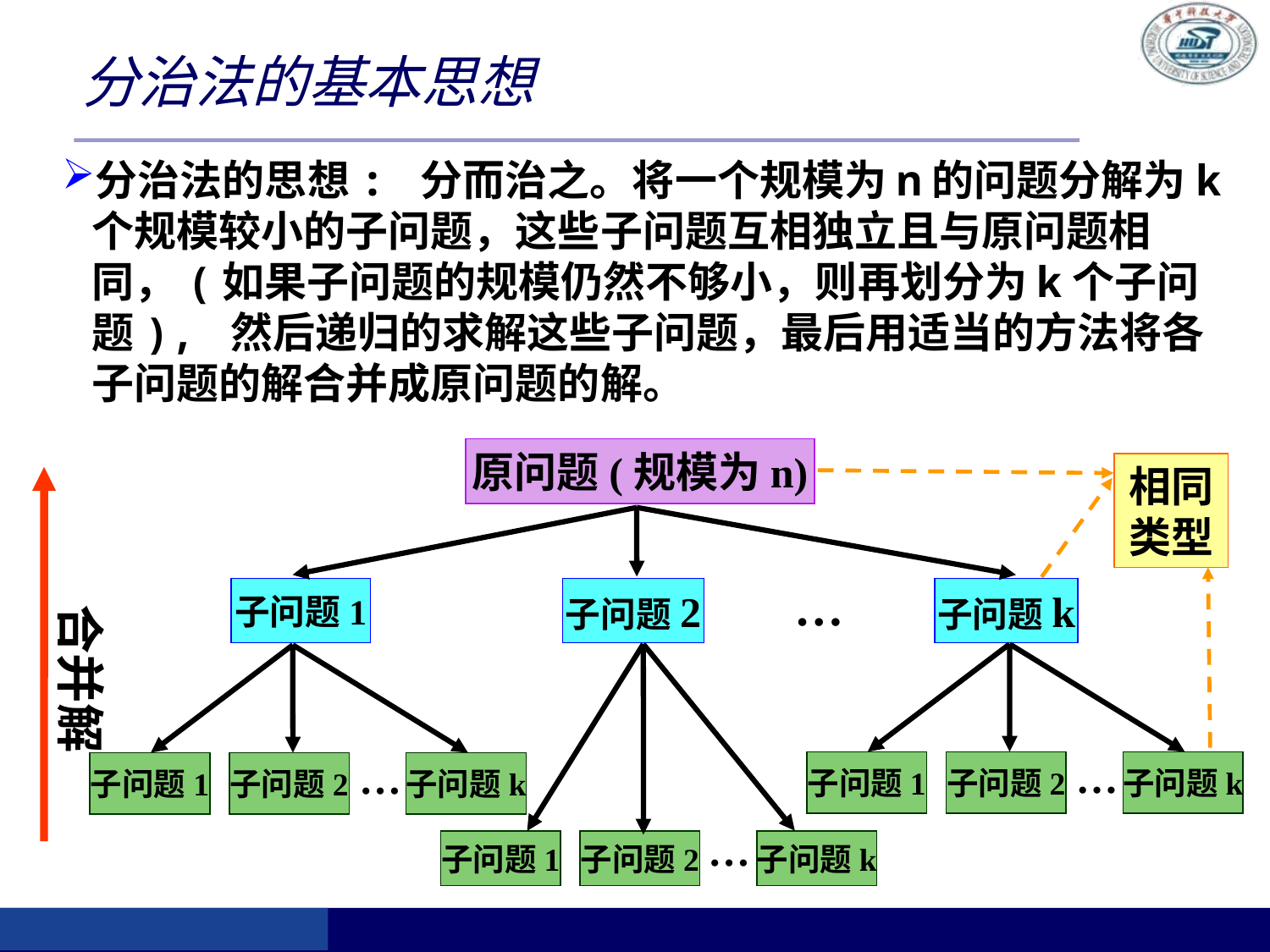

# 分治法的基本思想
分治法的思想: 分而治之。将一个规模为n的问题分解为k个规模较小的子问题，这些子问题互相独立且与原问题相同，(如果子问题的规模仍然不够小，则再划分为k个子问题), 然后递归的求解这些子问题，最后用适当的方法将各子问题的解合并成原问题的解。
原问题(规模为n)
相同
类型

合并解

…
子问题1
子问题2
子问题k

…
子问题1
子问题2
子问题k

…
子问题1
子问题2
子问题k

…
子问题1
子问题2
子问题k